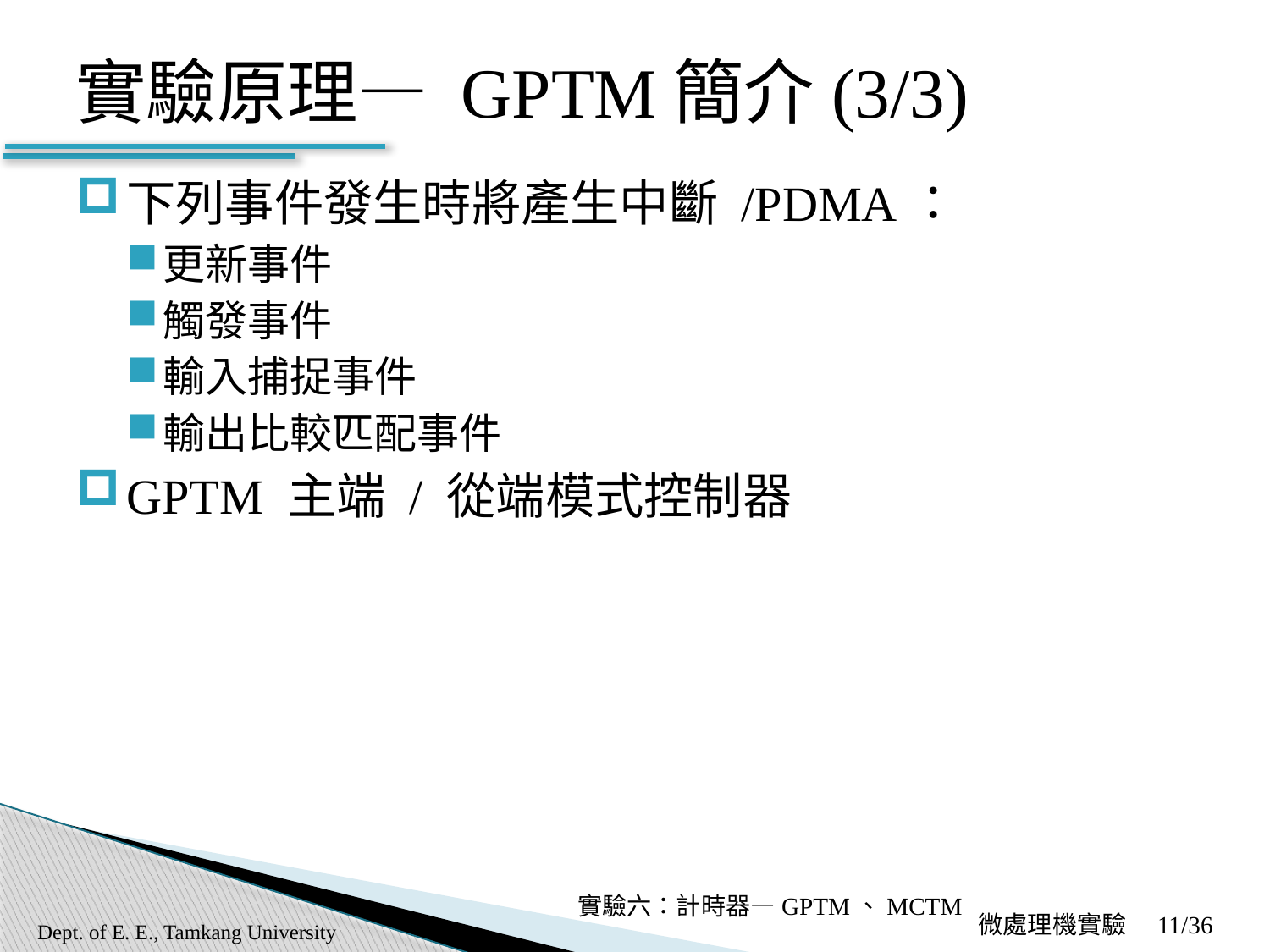

# 實驗原理— GPTM簡介(3/3)
下列事件發生時將產生中斷 /PDMA：
更新事件
觸發事件
輸入捕捉事件
輸出比較匹配事件
GPTM 主端 / 從端模式控制器